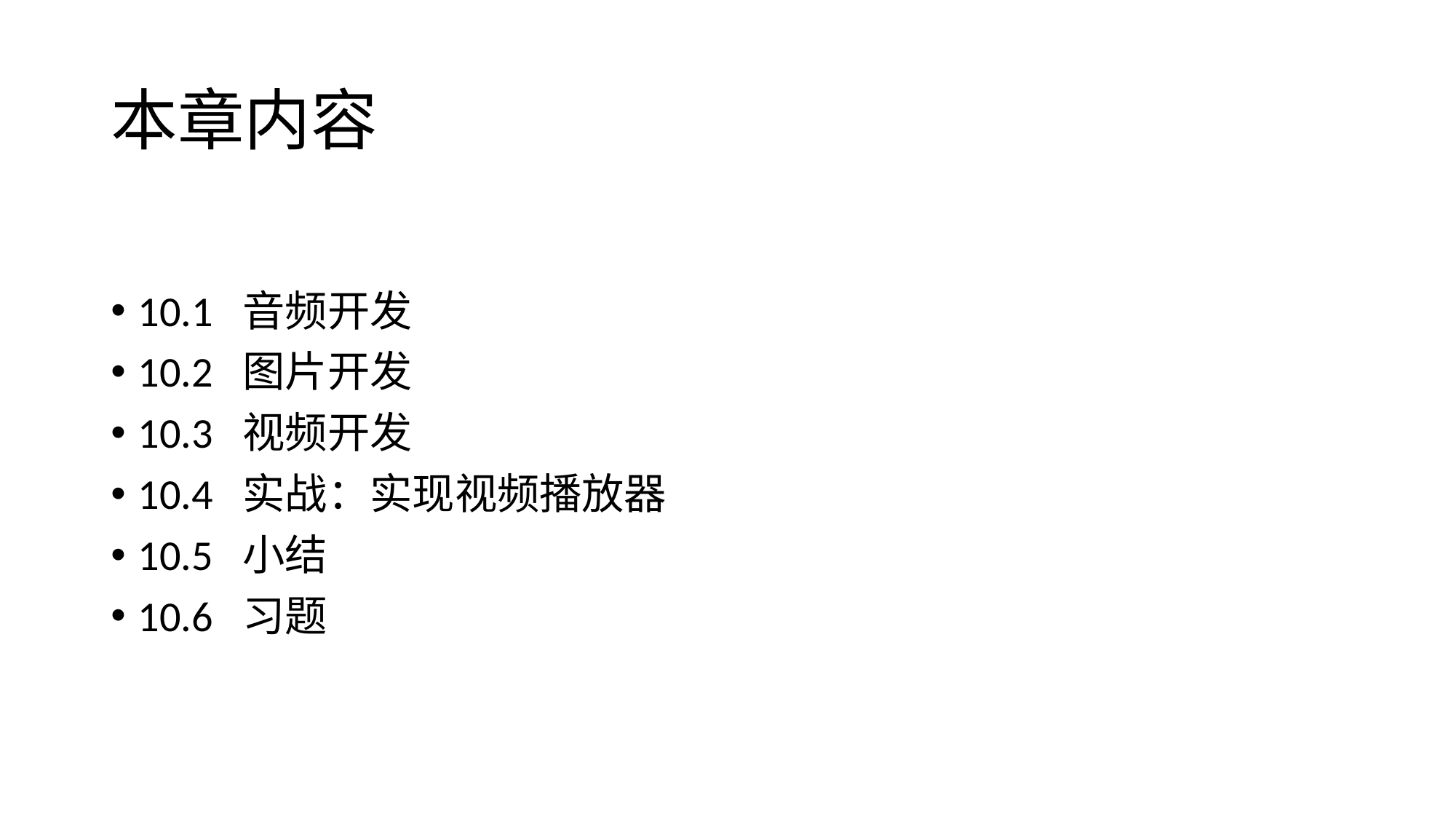

# 本章内容

10.1  音频开发
10.2  图片开发
10.3  视频开发
10.4  实战：实现视频播放器
10.5  小结
10.6  习题